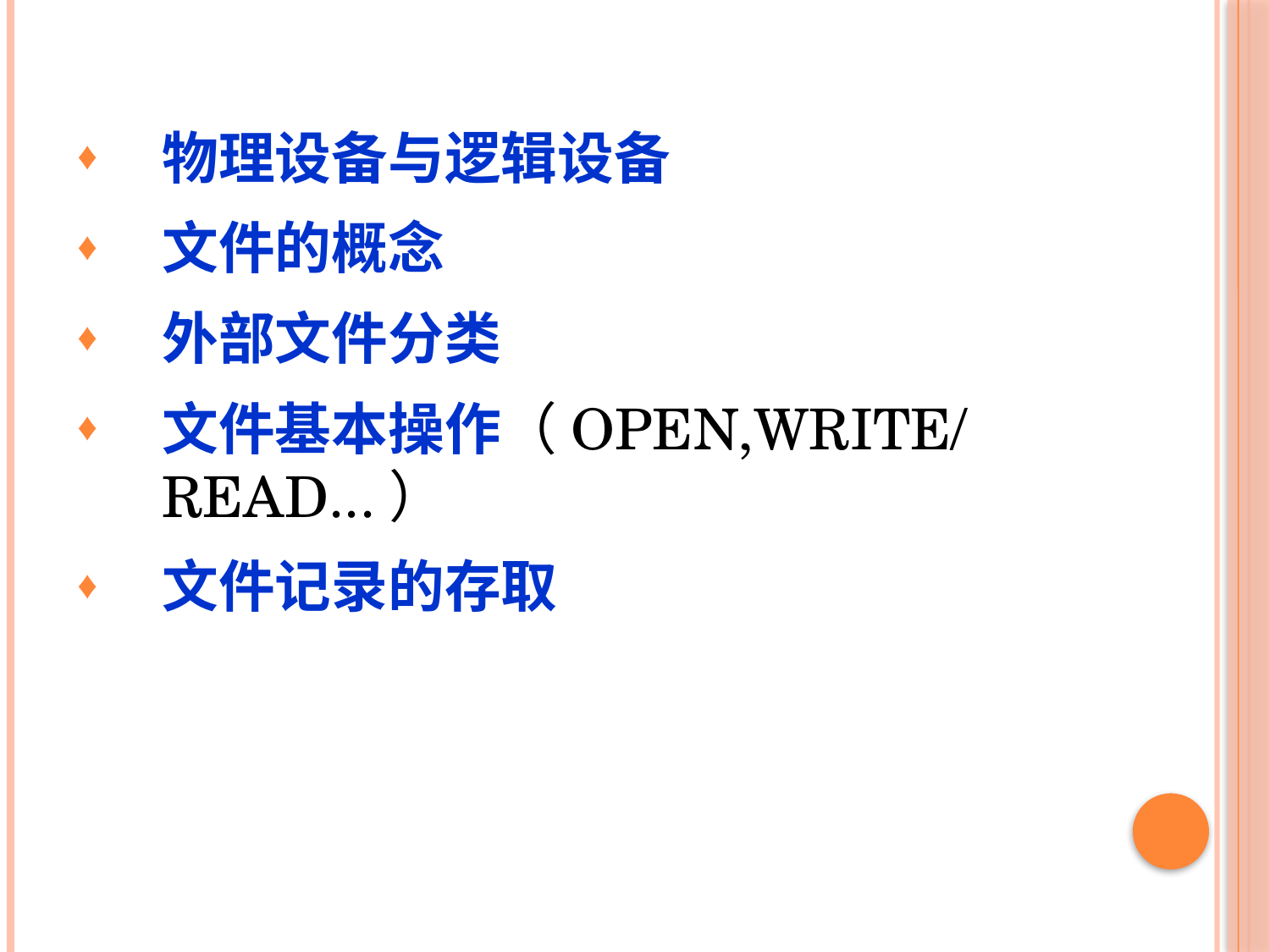

物理设备与逻辑设备
文件的概念
外部文件分类
文件基本操作（OPEN,WRITE/READ...）
文件记录的存取